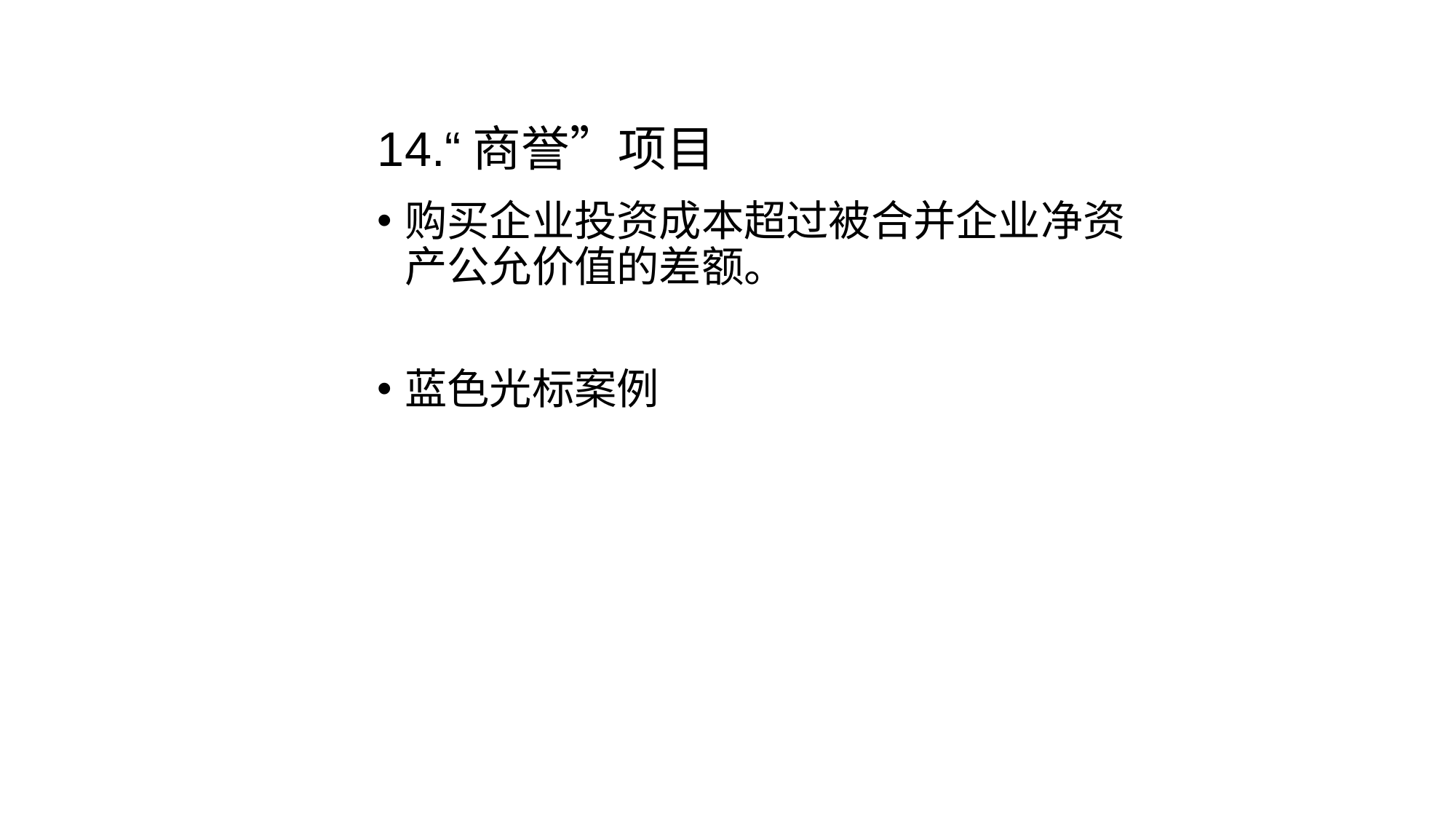

# 14.“商誉”项目
购买企业投资成本超过被合并企业净资产公允价值的差额。

蓝色光标案例